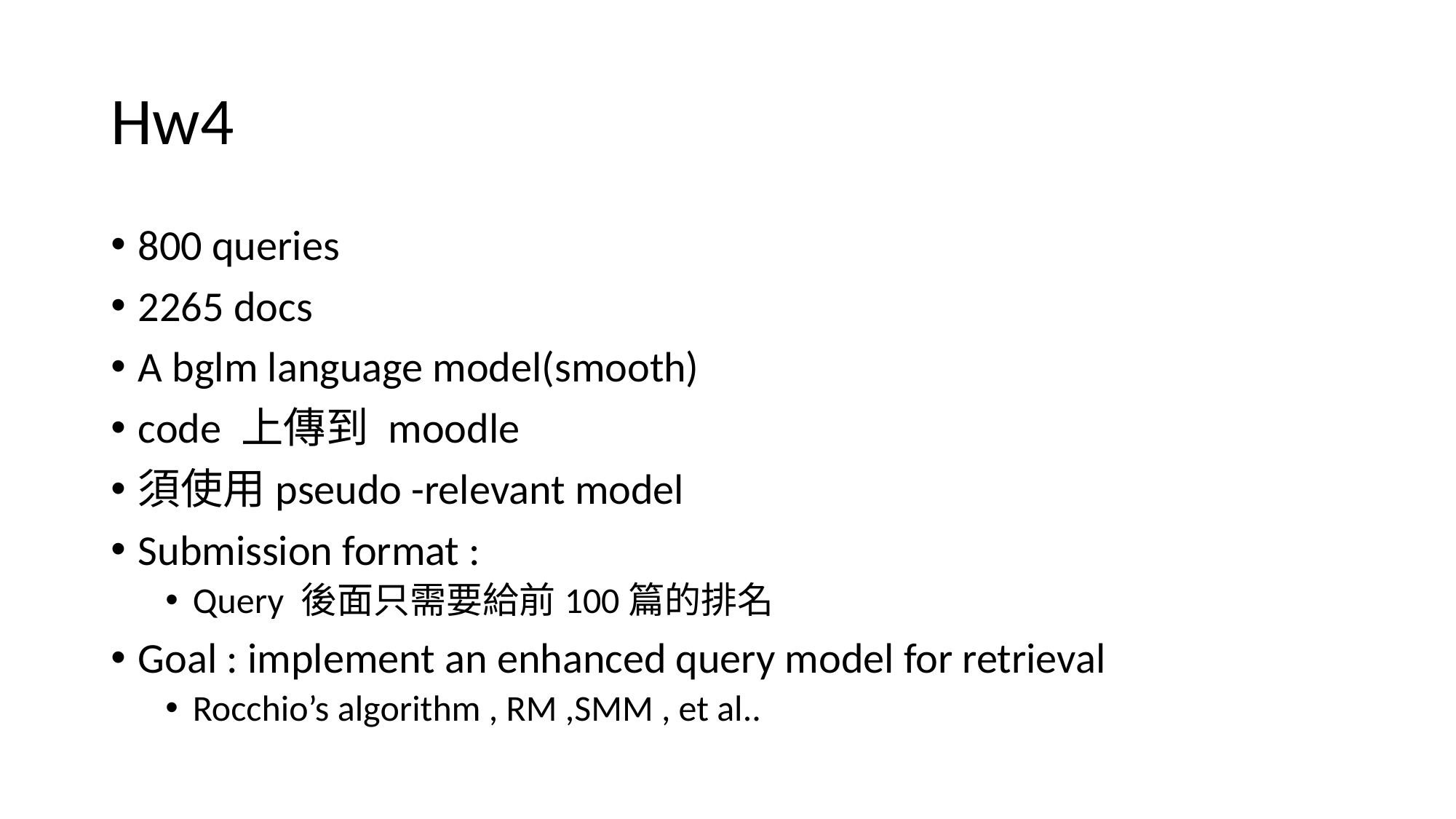

# Hw4
800 queries
2265 docs
A bglm language model(smooth)
code 上傳到 moodle
須使用pseudo -relevant model
Submission format :
Query 後面只需要給前100篇的排名
Goal : implement an enhanced query model for retrieval
Rocchio’s algorithm , RM ,SMM , et al..